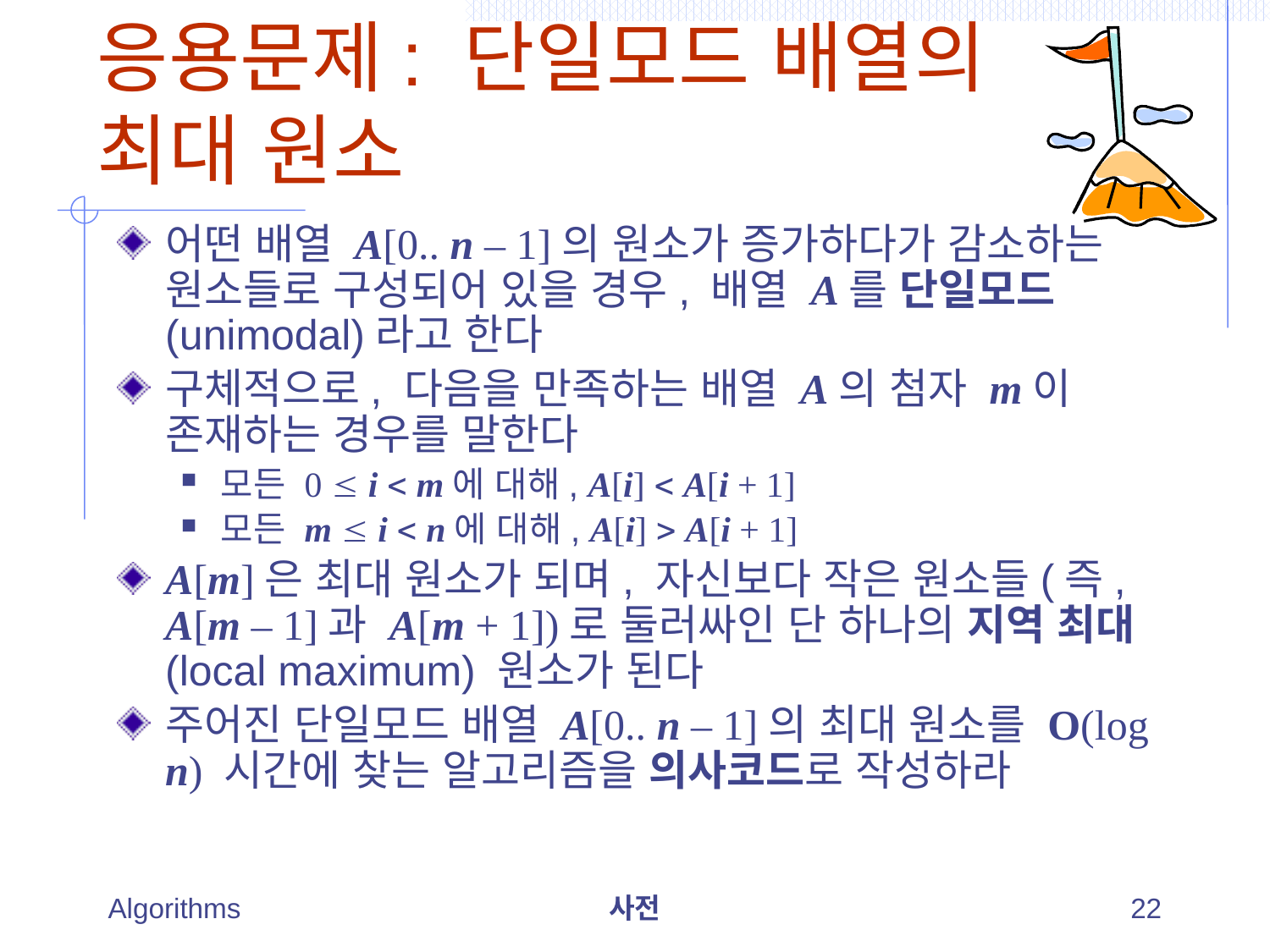

# 응용문제: 단일모드 배열의 최대 원소
어떤 배열 A[0.. n – 1]의 원소가 증가하다가 감소하는 원소들로 구성되어 있을 경우, 배열 A를 단일모드(unimodal)라고 한다
구체적으로, 다음을 만족하는 배열 A의 첨자 m이 존재하는 경우를 말한다
모든 0 ≤ i < m에 대해, A[i] < A[i + 1]
모든 m ≤ i < n에 대해, A[i] > A[i + 1]
A[m]은 최대 원소가 되며, 자신보다 작은 원소들(즉, A[m – 1]과 A[m + 1])로 둘러싸인 단 하나의 지역 최대(local maximum) 원소가 된다
주어진 단일모드 배열 A[0.. n – 1]의 최대 원소를 O(log n) 시간에 찾는 알고리즘을 의사코드로 작성하라
Algorithms
사전
22